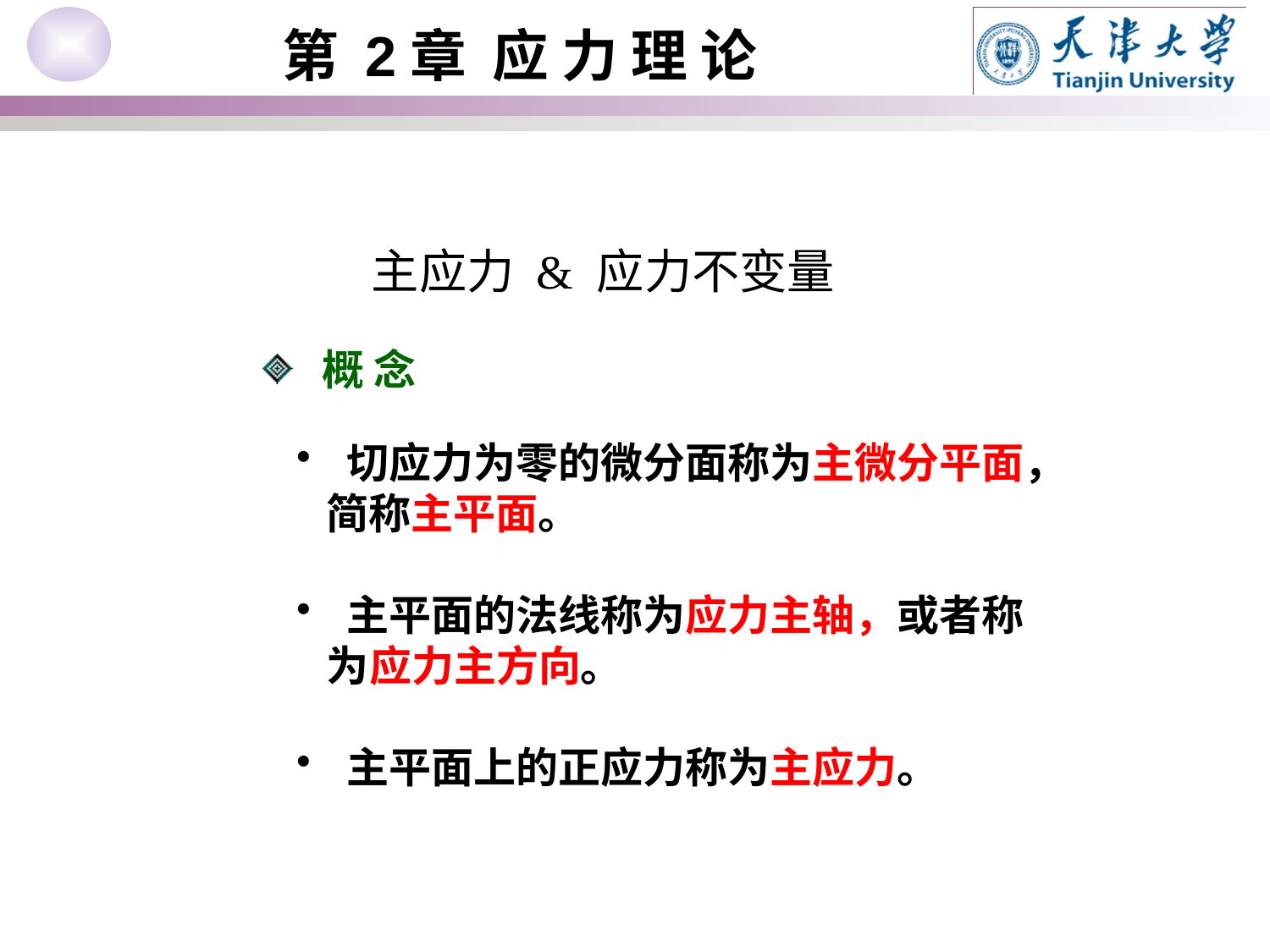

主应力 & 应力不变量
  概 念
 切应力为零的微分面称为主微分平面，简称主平面。

 主平面的法线称为应力主轴，或者称为应力主方向。

 主平面上的正应力称为主应力。
Chapter  3.3